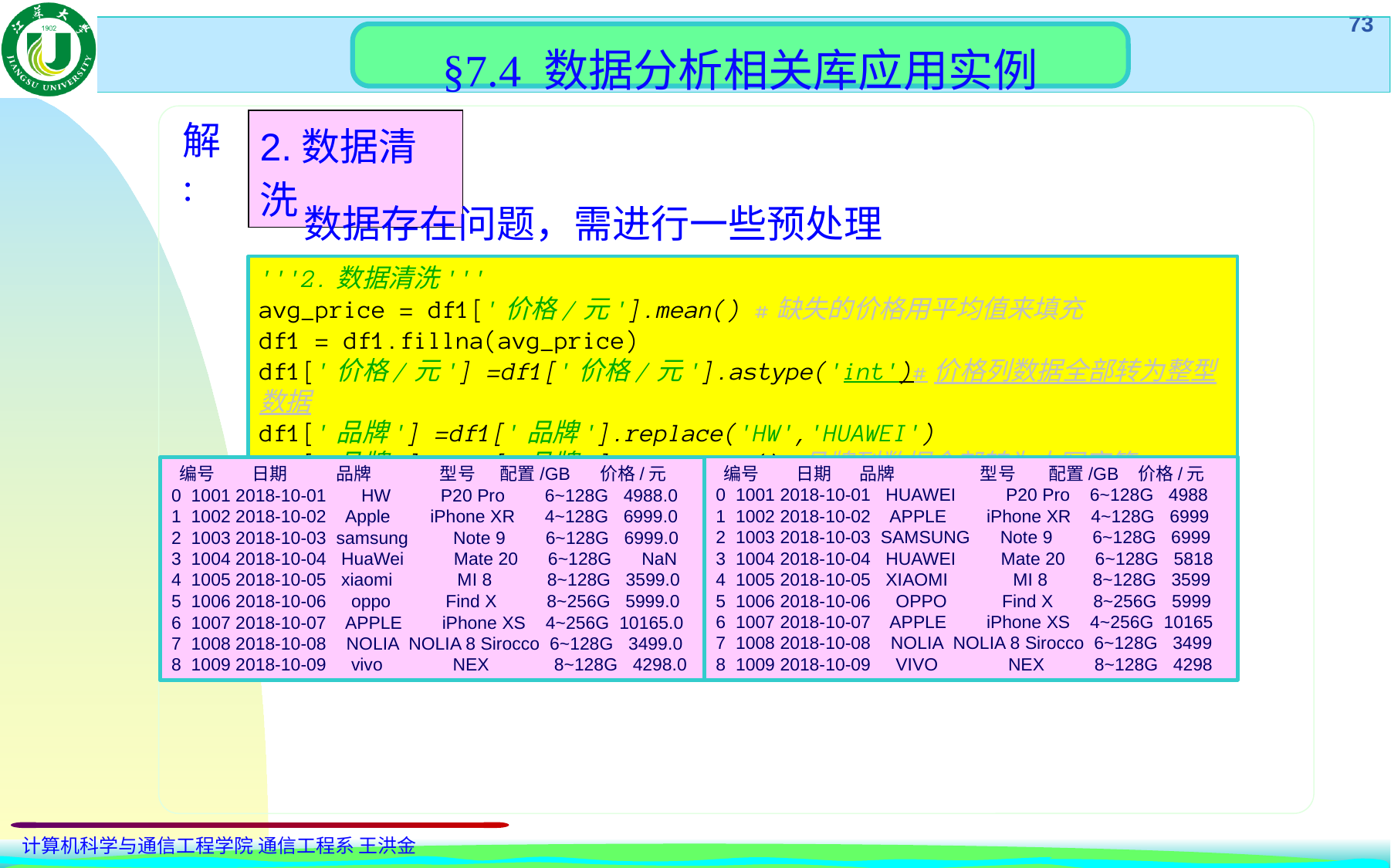

§7.4 数据分析相关库应用实例
2.数据清洗
解:
    数据存在问题，需进行一些预处理
'''2.数据清洗'''
avg_price = df1['价格/元'].mean() #缺失的价格用平均值来填充
df1 = df1.fillna(avg_price)
df1['价格/元'] =df1['价格/元'].astype('int')#价格列数据全部转为整型数据
df1['品牌'] =df1['品牌'].replace('HW','HUAWEI')
df1['品牌'] =df1['品牌'].str.upper()#品牌列数据全部转为大写字符
 编号         日期       品牌                     型号        配置/GB   价格/元
0  1001 2018-10-01   HUAWEI          P20 Pro    6~128G   4988
1  1002 2018-10-02    APPLE        iPhone XR    4~128G   6999
2  1003 2018-10-03  SAMSUNG      Note 9        6~128G   6999
3  1004 2018-10-04   HUAWEI         Mate 20      6~128G   5818
4  1005 2018-10-05   XIAOMI             MI 8         8~128G   3599
5  1006 2018-10-06     OPPO           Find X        8~256G   5999
6  1007 2018-10-07    APPLE        iPhone XS    4~256G  10165
7  1008 2018-10-08    NOLIA  NOLIA 8 Sirocco  6~128G   3499
8  1009 2018-10-09     VIVO              NEX          8~128G   4298
 编号         日期            品牌                 型号      配置/GB     价格/元
0  1001 2018-10-01       HW          P20 Pro        6~128G   4988.0
1  1002 2018-10-02    Apple        iPhone XR      4~128G   6999.0
2  1003 2018-10-03  samsung         Note 9        6~128G   6999.0
3  1004 2018-10-04   HuaWei          Mate 20      6~128G      NaN
4  1005 2018-10-05   xiaomi             MI 8           8~128G   3599.0
5  1006 2018-10-06     oppo           Find X          8~256G   5999.0
6  1007 2018-10-07    APPLE        iPhone XS    4~256G  10165.0
7  1008 2018-10-08    NOLIA  NOLIA 8 Sirocco  6~128G   3499.0
8  1009 2018-10-09     vivo              NEX             8~128G   4298.0